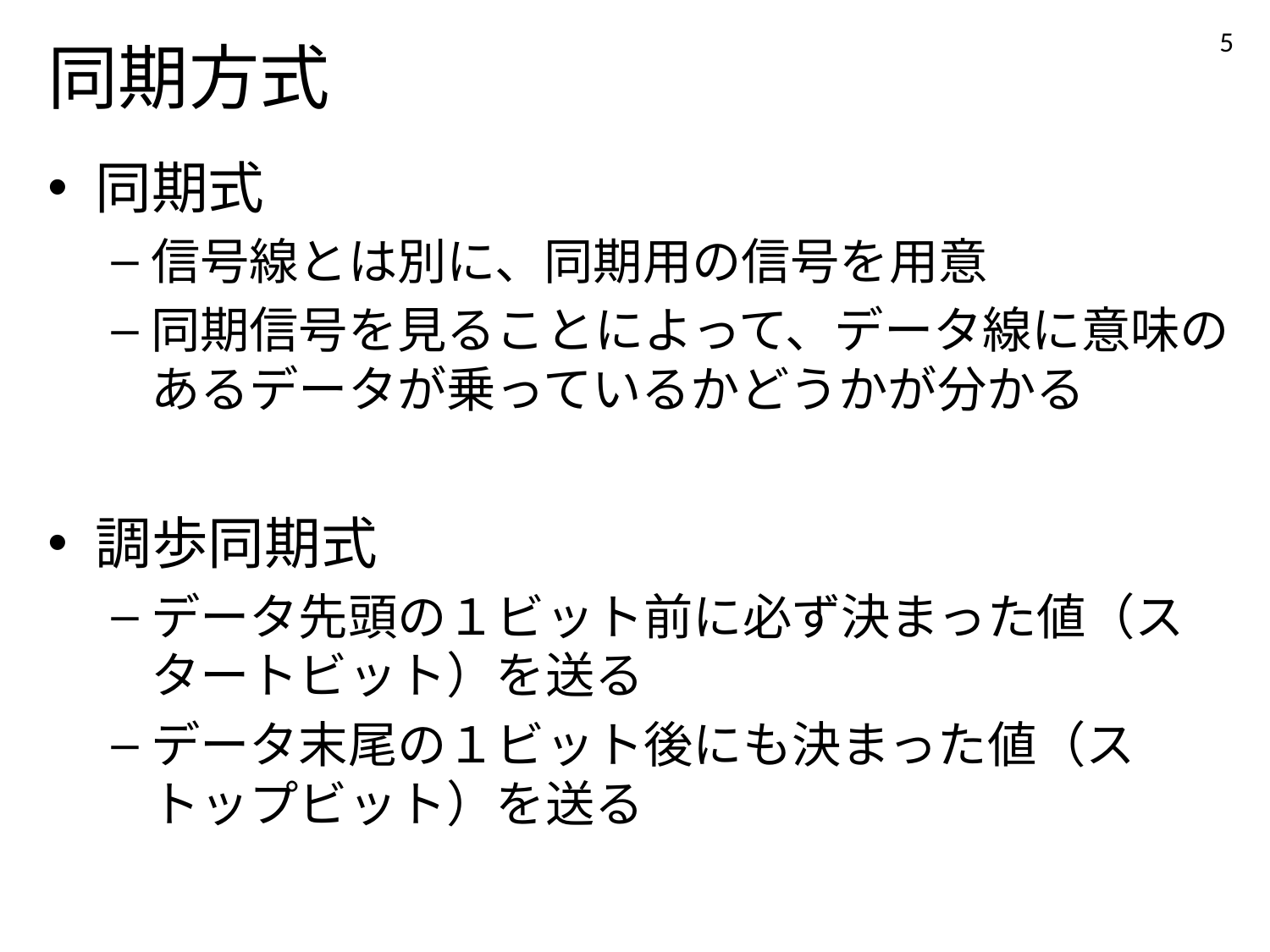

5
# 同期方式
同期式
信号線とは別に、同期用の信号を用意
同期信号を見ることによって、データ線に意味のあるデータが乗っているかどうかが分かる

調歩同期式
データ先頭の１ビット前に必ず決まった値（スタートビット）を送る
データ末尾の１ビット後にも決まった値（ストップビット）を送る